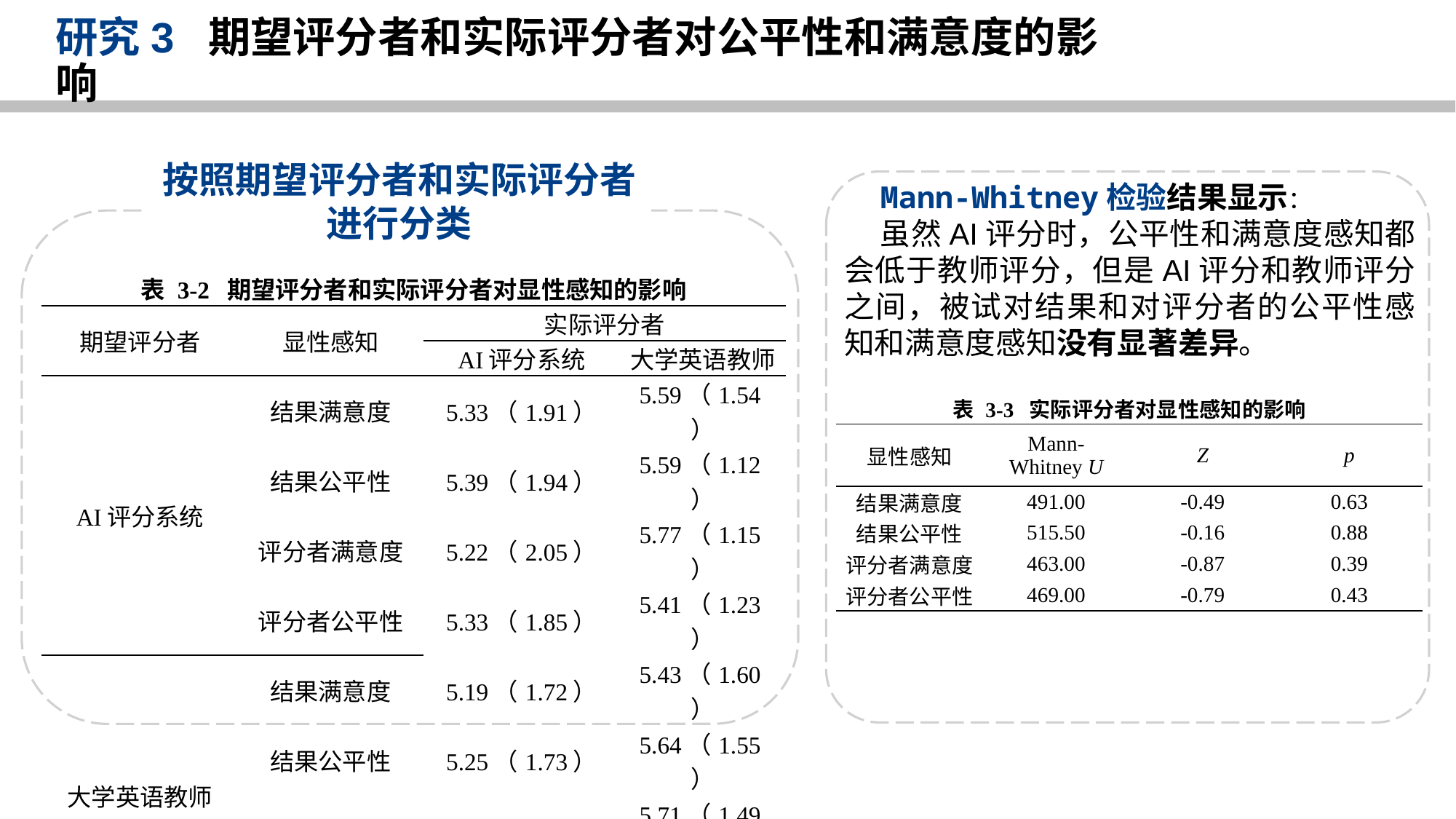

# 研究3  期望评分者和实际评分者对公平性和满意度的影响
按照期望评分者和实际评分者进行分类

Mann-Whitney检验结果显示：
虽然AI评分时，公平性和满意度感知都会低于教师评分，但是AI评分和教师评分之间，被试对结果和对评分者的公平性感知和满意度感知没有显著差异。

| 表 3-2 期望评分者和实际评分者对显性感知的影响 |  |  |  |
| --- | --- | --- | --- |
| 期望评分者 | 显性感知 | 实际评分者 |  |
|  |  | AI评分系统 | 大学英语教师 |
| AI评分系统 | 结果满意度 | 5.33（1.91） | 5.59（1.54） |
|  | 结果公平性 | 5.39（1.94） | 5.59（1.12） |
|  | 评分者满意度 | 5.22（2.05） | 5.77（1.15） |
|  | 评分者公平性 | 5.33（1.85） | 5.41（1.23） |
| 大学英语教师 | 结果满意度 | 5.19（1.72） | 5.43（1.60） |
|  | 结果公平性 | 5.25（1.73） | 5.64（1.55） |
|  | 评分者满意度 | 5.13（1.86） | 5.71（1.49） |
|  | 评分者公平性 | 5.13（1.50） | 5.86（1.41） |
| 表 3-3 实际评分者对显性感知的影响 |  |  |  |
| --- | --- | --- | --- |
| 显性感知 | Mann-Whitney U | Z | p |
| 结果满意度 | 491.00 | -0.49 | 0.63 |
| 结果公平性 | 515.50 | -0.16 | 0.88 |
| 评分者满意度 | 463.00 | -0.87 | 0.39 |
| 评分者公平性 | 469.00 | -0.79 | 0.43 |